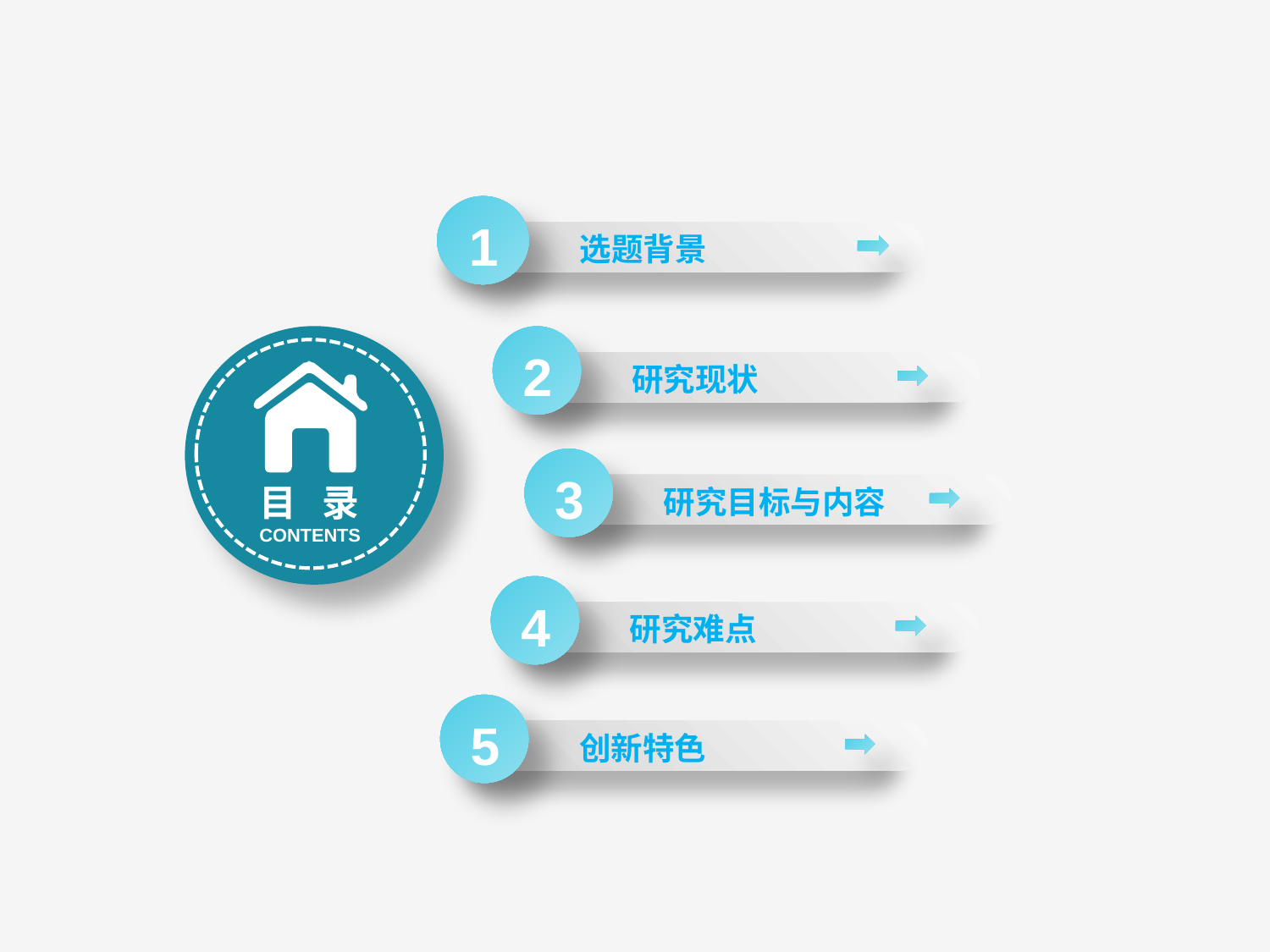

选题背景

1

    研究现状

2

    研究目标与内容

3

目   录
CONTENTS

    研究难点

4

    创新特色

5